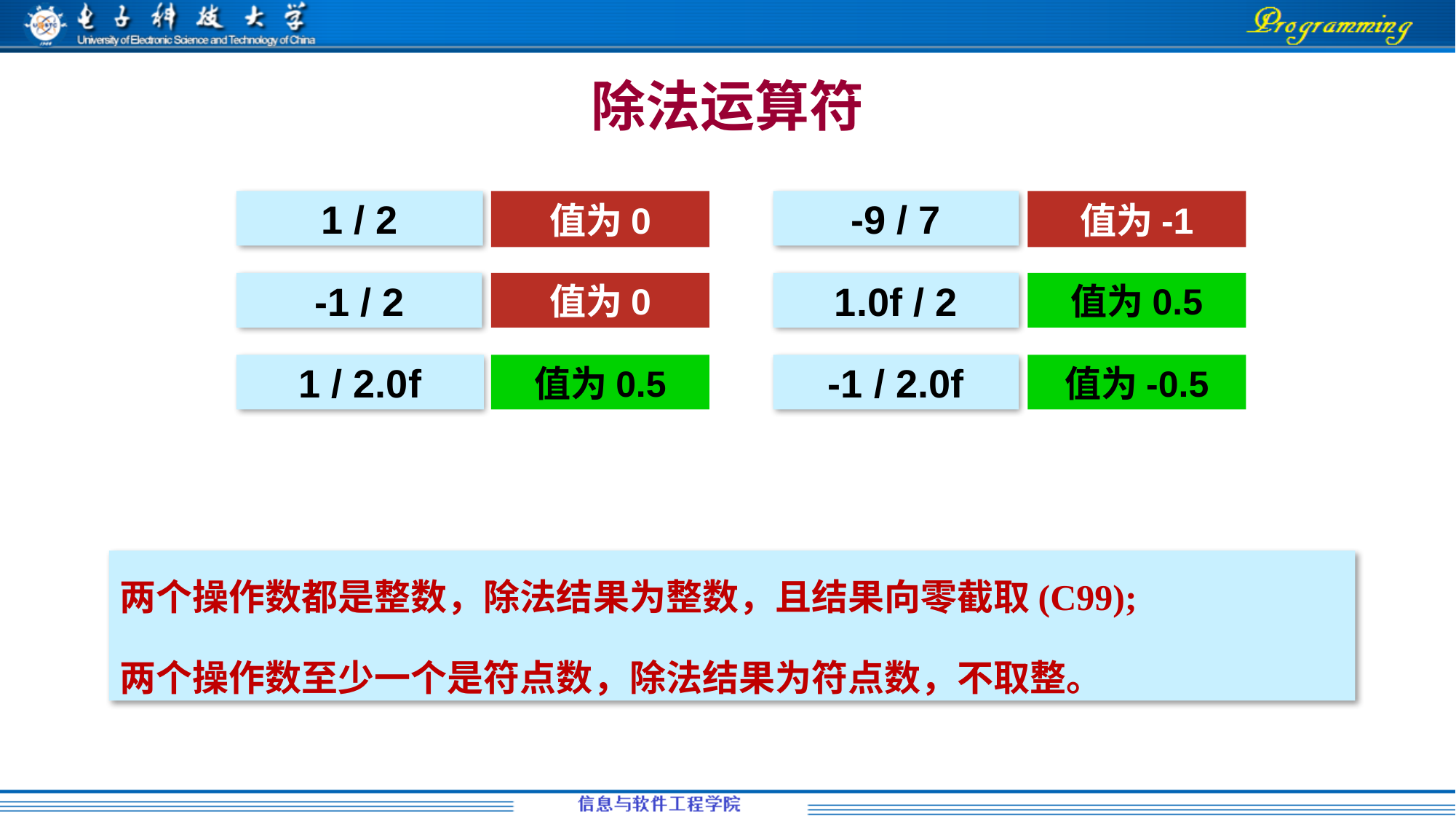

除法运算符
1 / 2
-9 / 7
值为0
值为-1
-1 / 2
值为0
1.0f / 2
值为0.5
1 / 2.0f
值为0.5
-1 / 2.0f
值为-0.5
两个操作数都是整数，除法结果为整数，且结果向零截取(C99);
两个操作数至少一个是符点数，除法结果为符点数，不取整。